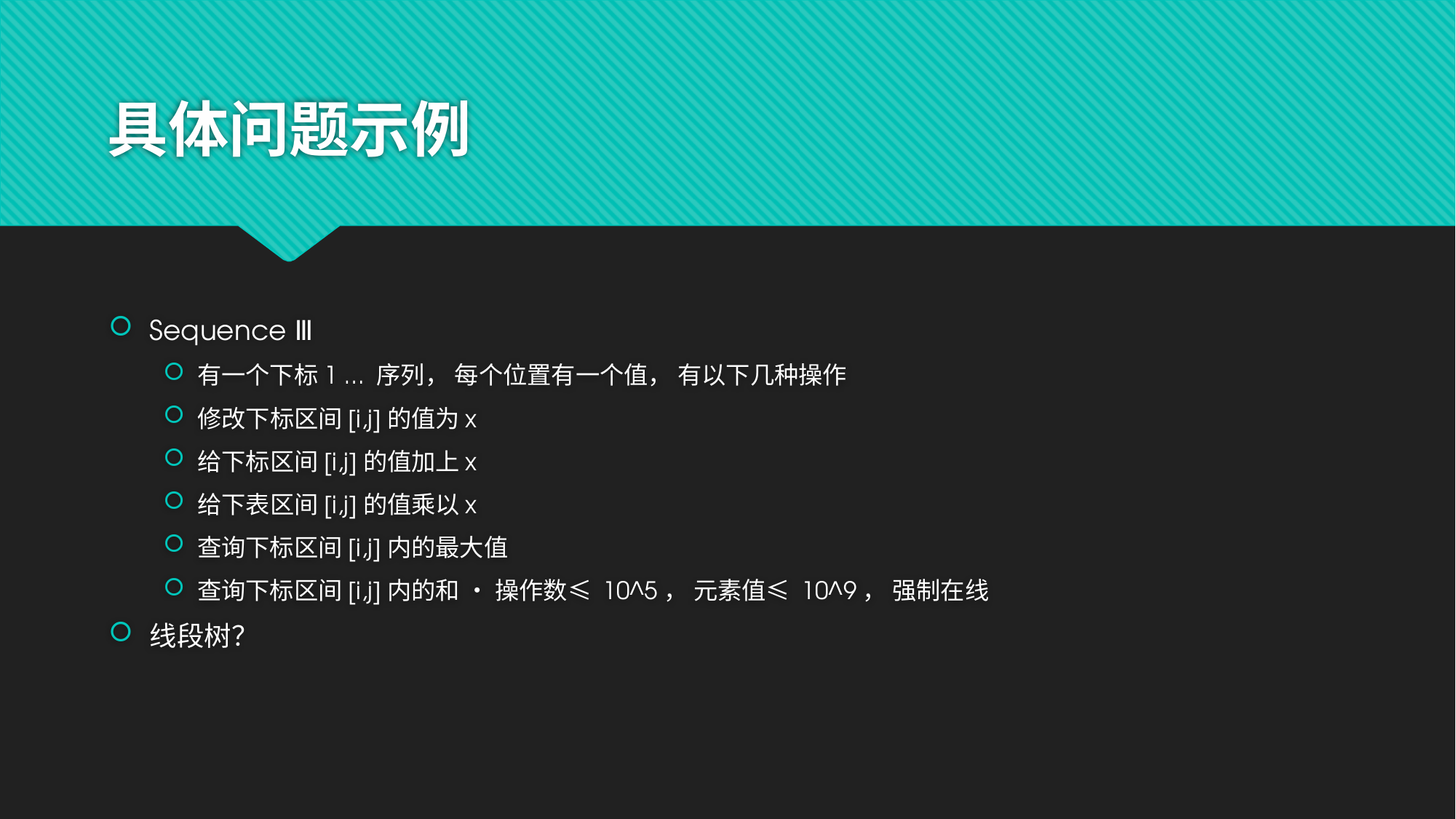

# 具体问题示例
Sequence Ⅲ
有一个下标1 … 序列， 每个位置有一个值， 有以下几种操作
修改下标区间[i,j]的值为x
给下标区间[i,j]的值加上x
给下表区间[i,j]的值乘以x
查询下标区间[i,j]内的最大值
查询下标区间[i,j]内的和 • 操作数≤ 10^5， 元素值≤ 10^9， 强制在线
线段树？